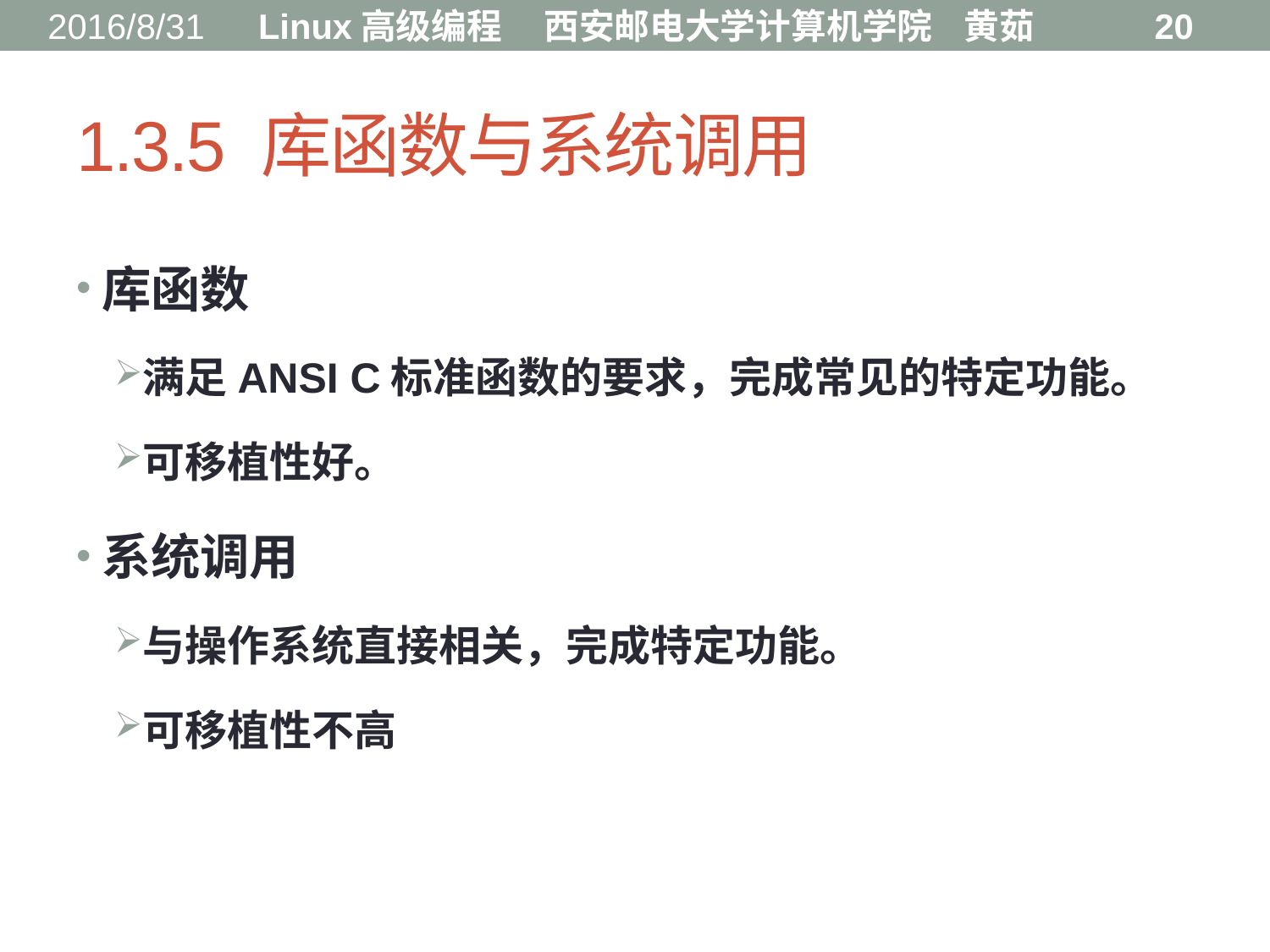

2016/8/31
Linux高级编程    西安邮电大学计算机学院   黄茹
20
# 1.3.5 库函数与系统调用
库函数
满足ANSI C标准函数的要求，完成常见的特定功能。
可移植性好。
系统调用
与操作系统直接相关，完成特定功能。
可移植性不高